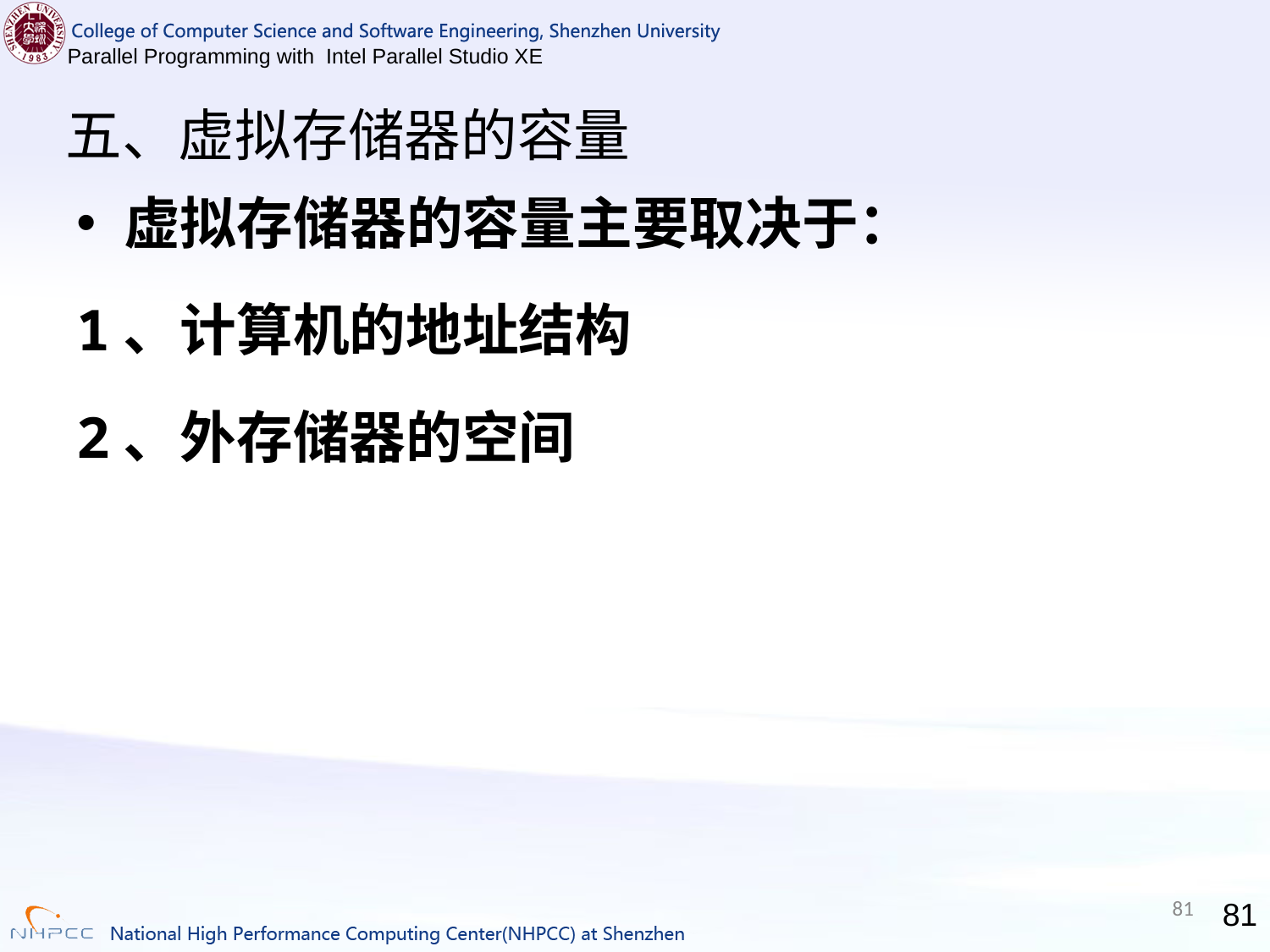

# 五、虚拟存储器的容量
虚拟存储器的容量主要取决于：
1、计算机的地址结构
2、外存储器的空间
81
81